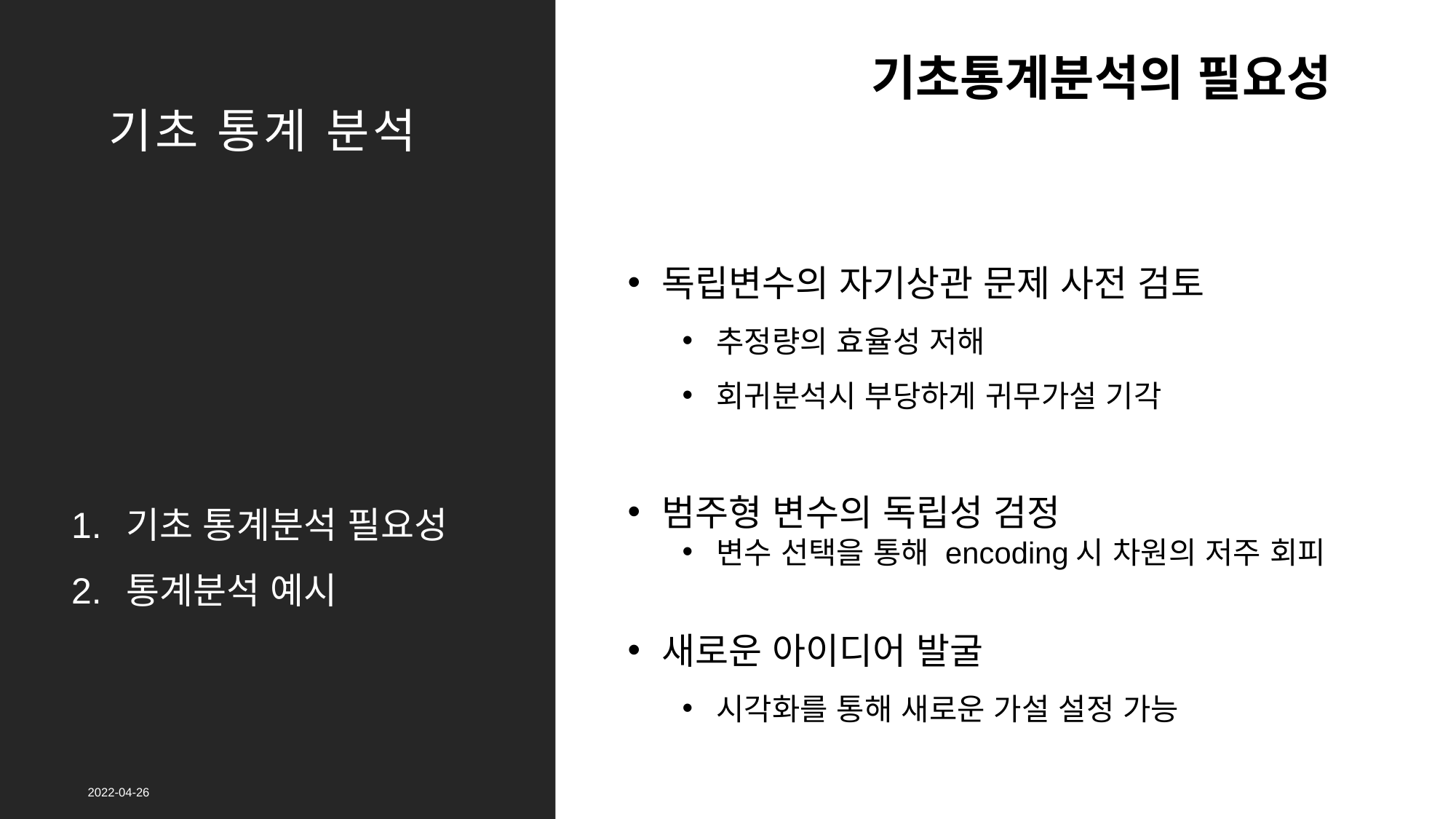

기초통계분석의 필요성
기초 통계 분석
독립변수의 자기상관 문제 사전 검토
추정량의 효율성 저해
회귀분석시 부당하게 귀무가설 기각

범주형 변수의 독립성 검정
변수 선택을 통해 encoding시 차원의 저주 회피

새로운 아이디어 발굴
시각화를 통해 새로운 가설 설정 가능
기초 통계분석 필요성
통계분석 예시
2022-04-26